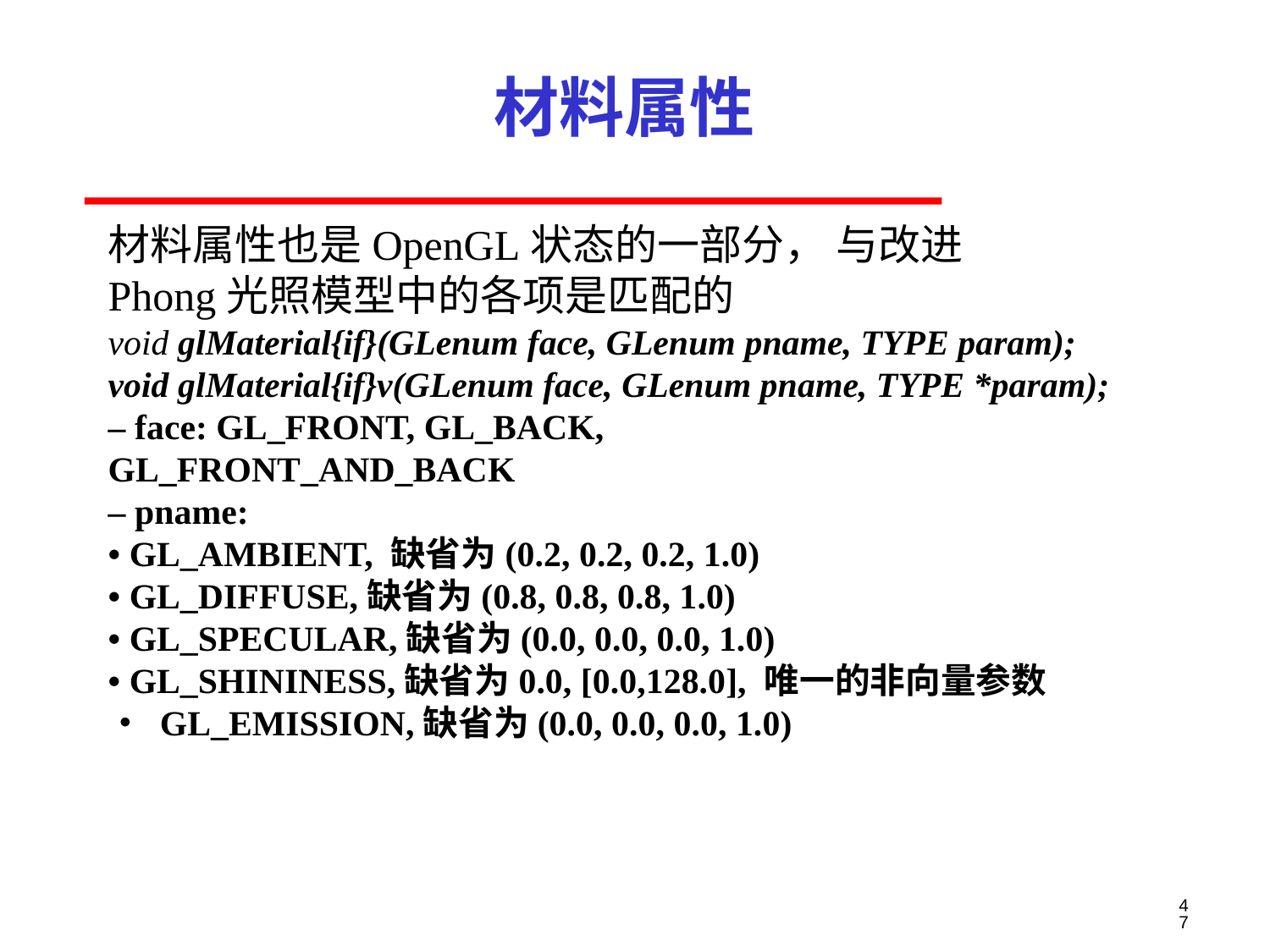

# 材料属性
材料属性也是OpenGL状态的一部分， 与改进
Phong光照模型中的各项是匹配的
void glMaterial{if}(GLenum face, GLenum pname, TYPE param);
void glMaterial{if}v(GLenum face, GLenum pname, TYPE *param);
– face: GL_FRONT, GL_BACK,
GL_FRONT_AND_BACK
– pname:
• GL_AMBIENT, 缺省为(0.2, 0.2, 0.2, 1.0)
• GL_DIFFUSE,缺省为(0.8, 0.8, 0.8, 1.0)
• GL_SPECULAR,缺省为(0.0, 0.0, 0.0, 1.0)
• GL_SHININESS,缺省为0.0, [0.0,128.0], 唯一的非向量参数
• GL_EMISSION,缺省为(0.0, 0.0, 0.0, 1.0)
47